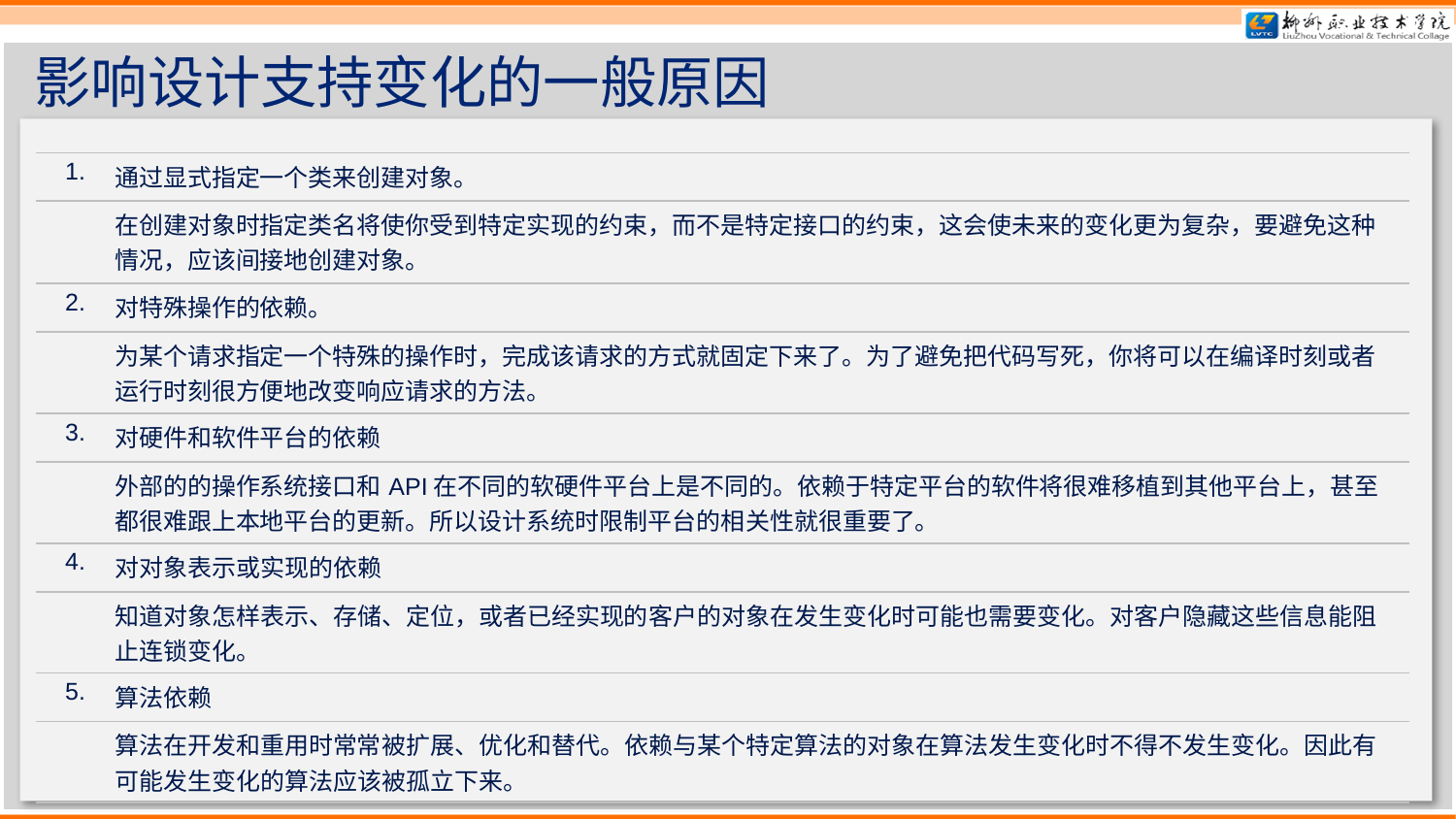

# 影响设计支持变化的一般原因
| 1. | 通过显式指定一个类来创建对象。 |
| --- | --- |
|  | 在创建对象时指定类名将使你受到特定实现的约束，而不是特定接口的约束，这会使未来的变化更为复杂，要避免这种情况，应该间接地创建对象。 |
| 2. | 对特殊操作的依赖。 |
|  | 为某个请求指定一个特殊的操作时，完成该请求的方式就固定下来了。为了避免把代码写死，你将可以在编译时刻或者运行时刻很方便地改变响应请求的方法。 |
| 3. | 对硬件和软件平台的依赖 |
|  | 外部的的操作系统接口和API在不同的软硬件平台上是不同的。依赖于特定平台的软件将很难移植到其他平台上，甚至都很难跟上本地平台的更新。所以设计系统时限制平台的相关性就很重要了。 |
| 4. | 对对象表示或实现的依赖 |
|  | 知道对象怎样表示、存储、定位，或者已经实现的客户的对象在发生变化时可能也需要变化。对客户隐藏这些信息能阻止连锁变化。 |
| 5. | 算法依赖 |
|  | 算法在开发和重用时常常被扩展、优化和替代。依赖与某个特定算法的对象在算法发生变化时不得不发生变化。因此有可能发生变化的算法应该被孤立下来。 |